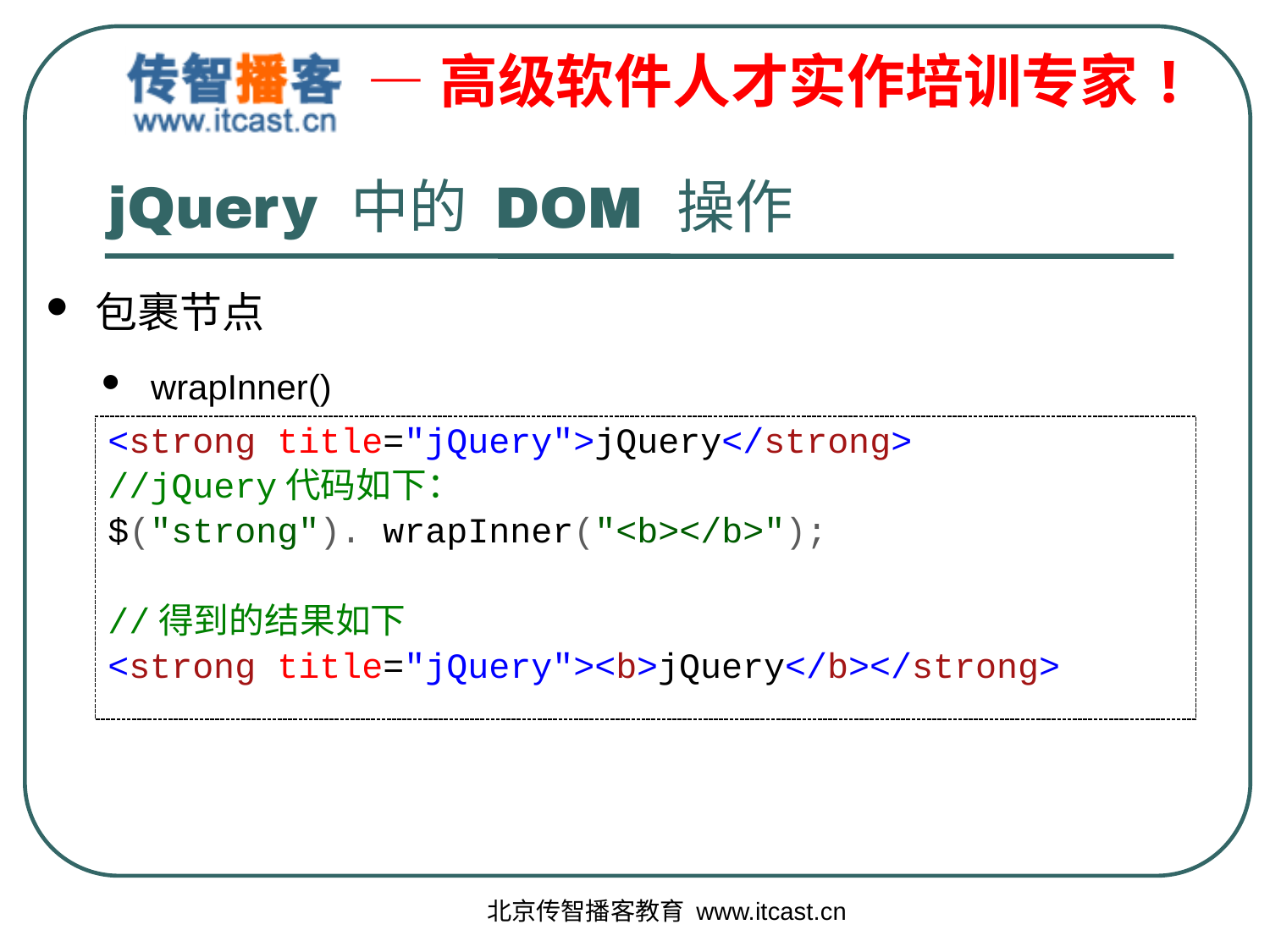

jQuery 中的 DOM 操作
包裹节点
wrapInner()
<strong title="jQuery">jQuery</strong>
//jQuery代码如下：
$("strong"). wrapInner("<b></b>");

//得到的结果如下
<strong title="jQuery"><b>jQuery</b></strong>
北京传智播客教育 www.itcast.cn